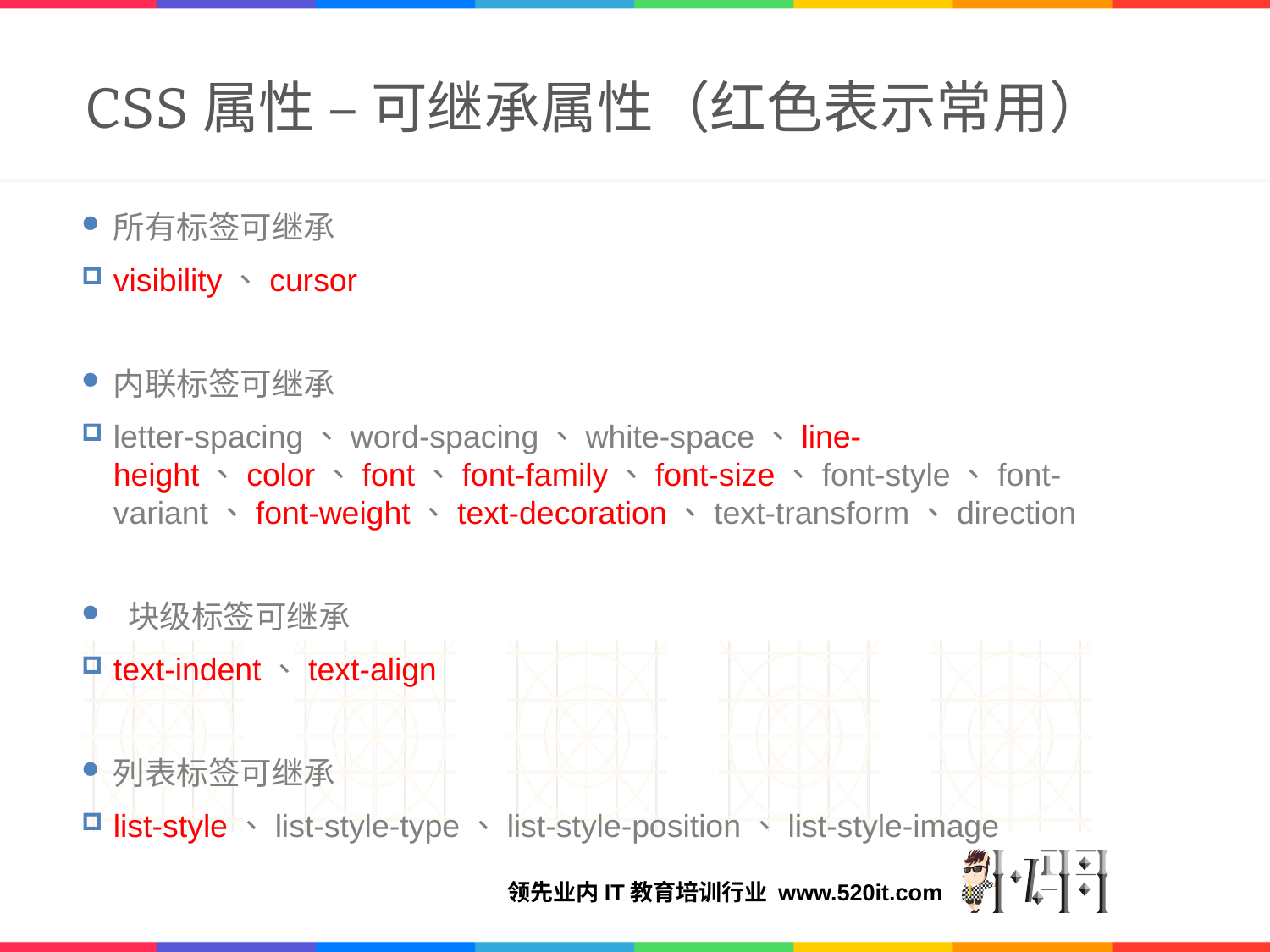

# CSS属性 – 可继承属性（红色表示常用）
所有标签可继承
visibility、cursor

内联标签可继承
letter-spacing、word-spacing、white-space、line-height、color、font、font-family、font-size、font-style、font-variant、font-weight、text-decoration、text-transform、direction

 块级标签可继承
text-indent、text-align

列表标签可继承
list-style、list-style-type、list-style-position、list-style-image